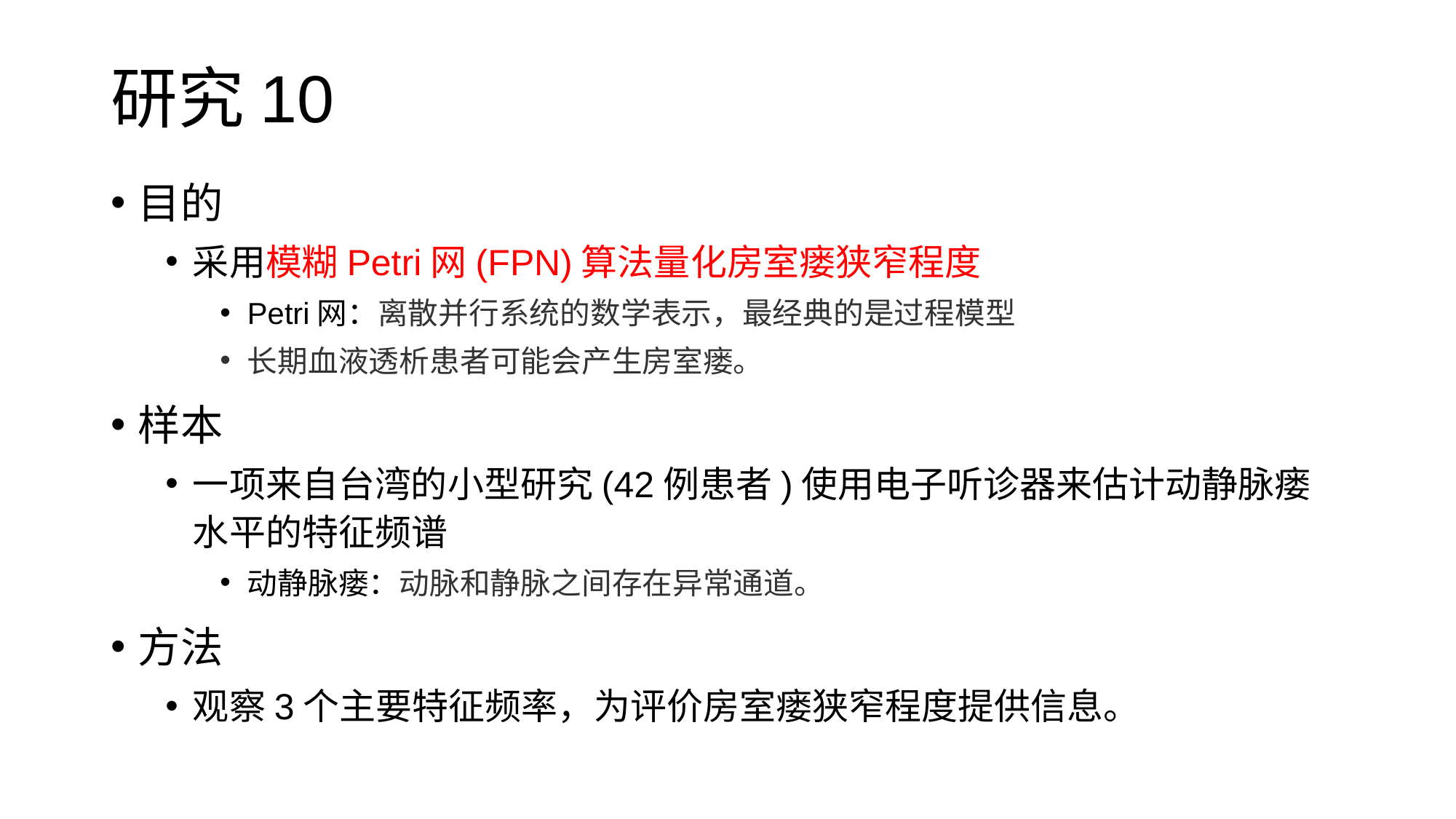

# 研究10
目的
采用模糊Petri网(FPN)算法量化房室瘘狭窄程度
Petri网：离散并行系统的数学表示，最经典的是过程模型
长期血液透析患者可能会产生房室瘘。
样本
一项来自台湾的小型研究(42例患者)使用电子听诊器来估计动静脉瘘水平的特征频谱
动静脉瘘：动脉和静脉之间存在异常通道。
方法
观察3个主要特征频率，为评价房室瘘狭窄程度提供信息。